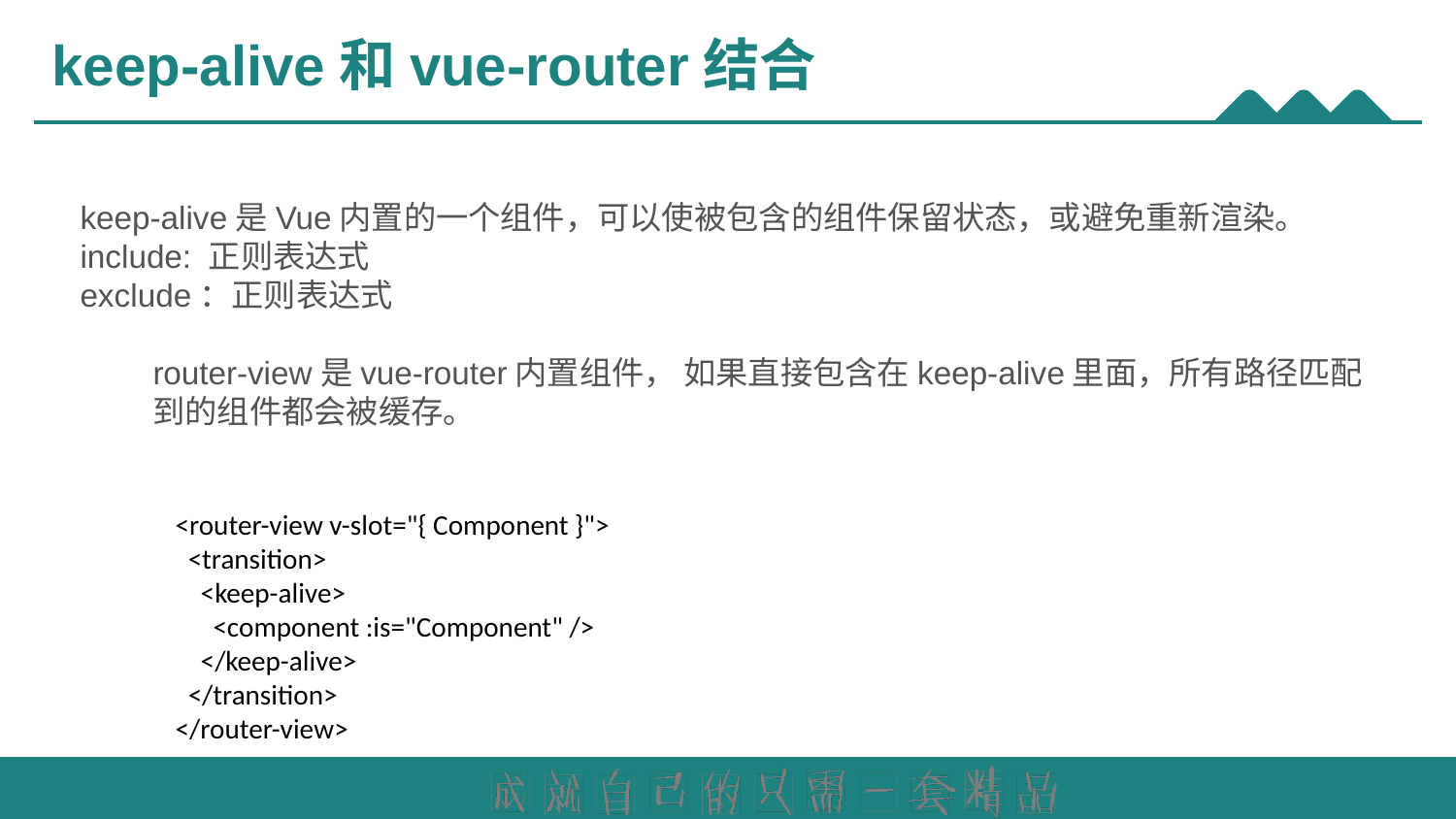

# keep-alive和vue-router结合
keep-alive是Vue内置的一个组件，可以使被包含的组件保留状态，或避免重新渲染。
include: 正则表达式
exclude：正则表达式

router-view是vue-router内置组件， 如果直接包含在keep-alive里面，所有路径匹配到的组件都会被缓存。
<router-view v-slot="{ Component }">
  <transition>
    <keep-alive>
      <component :is="Component" />
    </keep-alive>
  </transition>
</router-view>